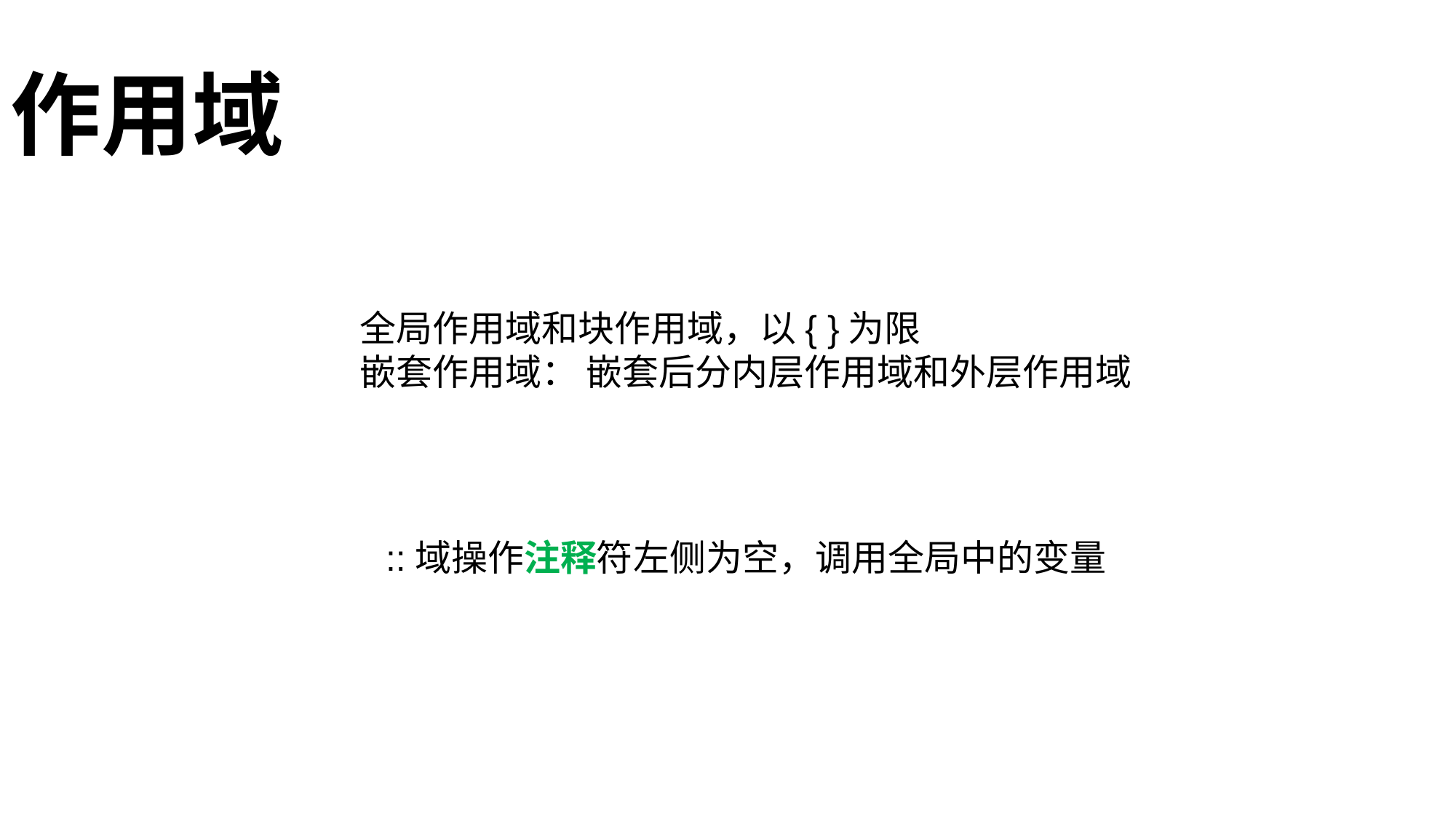

作用域
全局作用域和块作用域，以{ }为限
嵌套作用域： 嵌套后分内层作用域和外层作用域
::域操作注释符左侧为空，调用全局中的变量